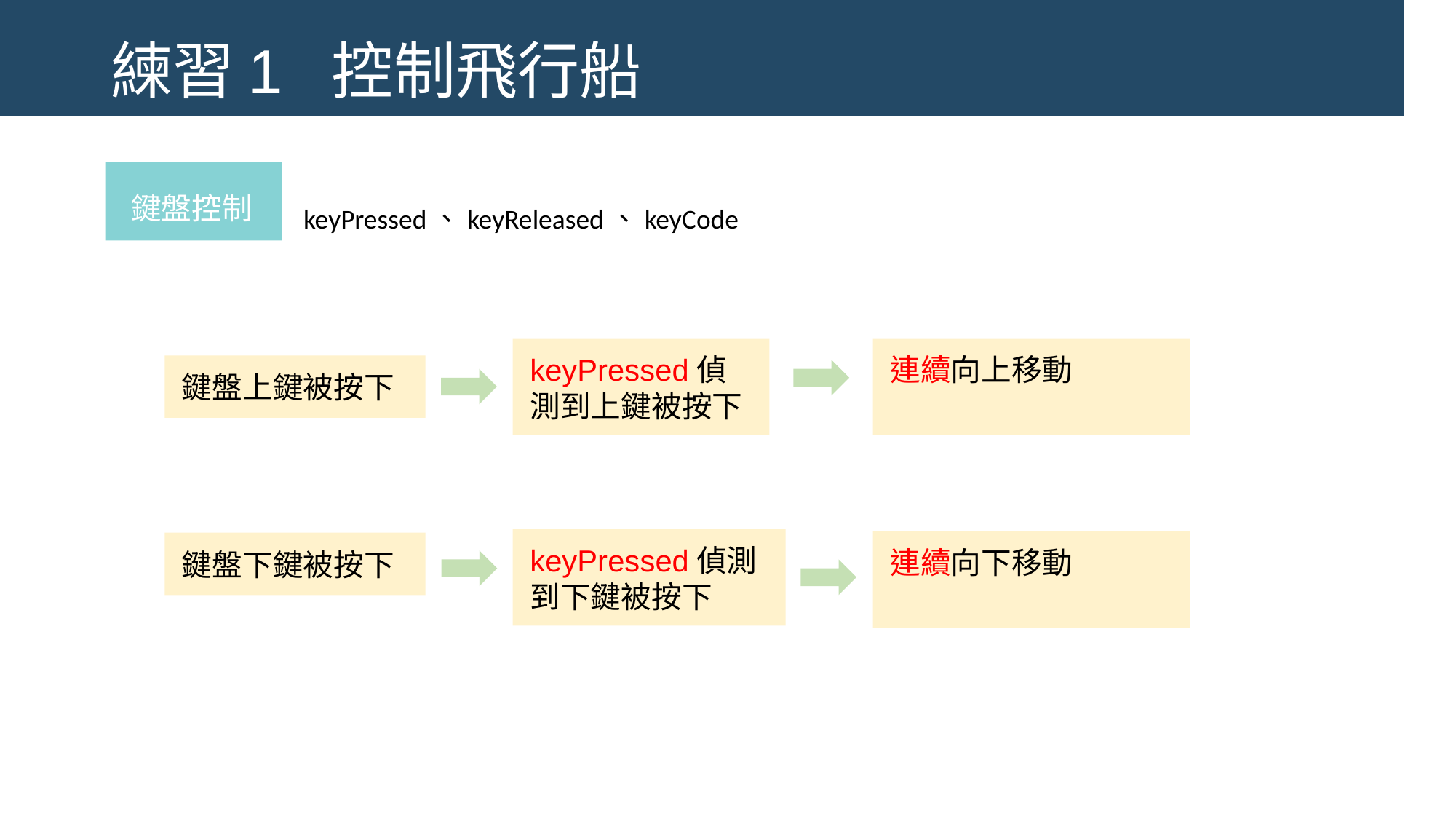

練習1  控制飛行船
鍵盤控制
keyPressed、keyReleased、keyCode
keyPressed偵測到上鍵被按下
連續向上移動
鍵盤上鍵被按下

keyPressed偵測到下鍵被按下
連續向下移動
鍵盤下鍵被按下